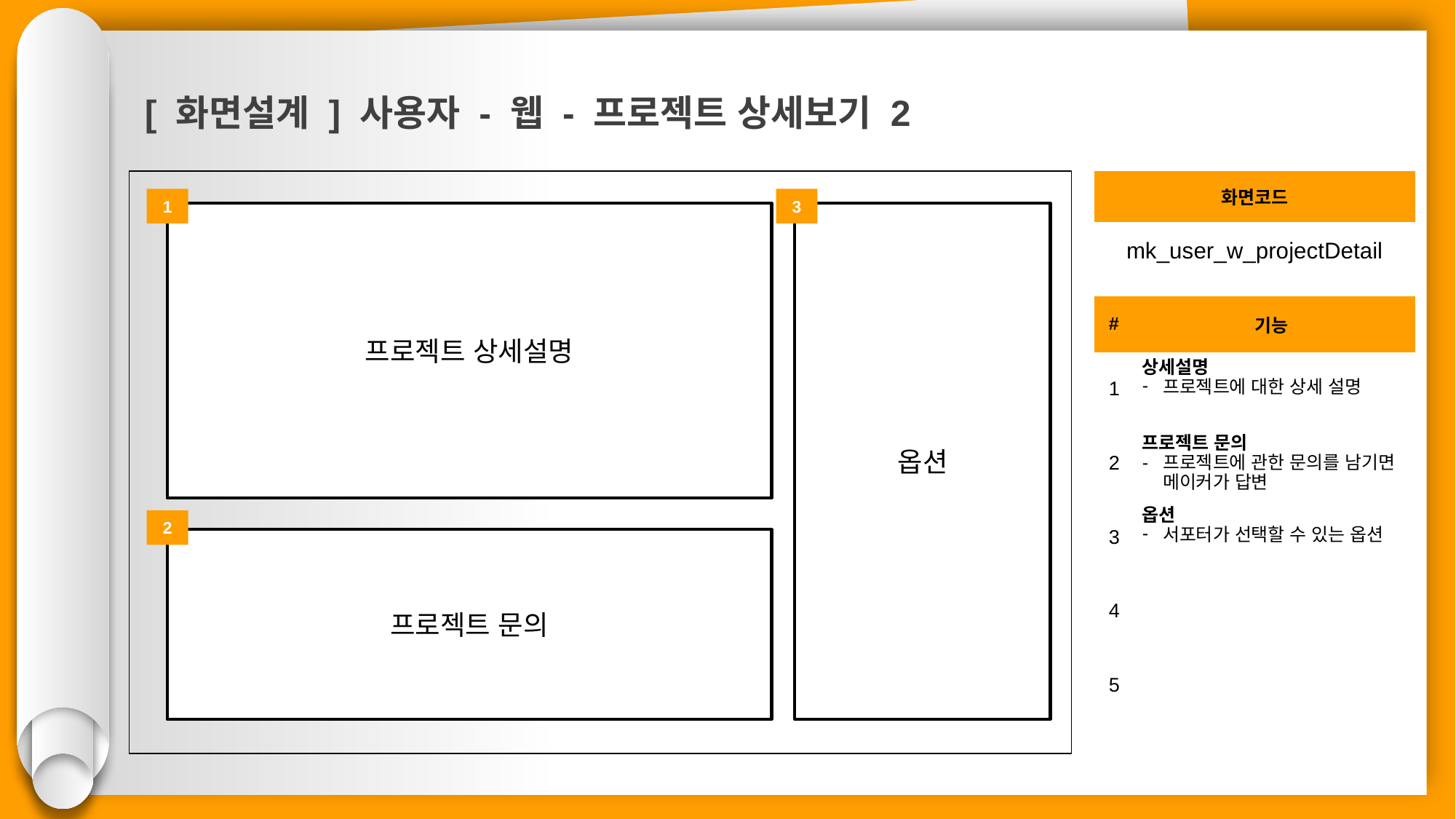

[ 화면설계 ] 사용자 - 웹 - 프로젝트 상세보기 2

| 화면코드 |
| --- |
| mk\_user\_w\_projectDetail |
1
3
프로젝트 상세설명
옵션
| # | 기능 |
| --- | --- |
| 1 | 상세설명 프로젝트에 대한 상세 설명 |
| 2 | 프로젝트 문의 프로젝트에 관한 문의를 남기면 메이커가 답변 |
| 3 | 옵션 서포터가 선택할 수 있는 옵션 |
| 4 |  |
| 5 |  |
2
프로젝트 문의